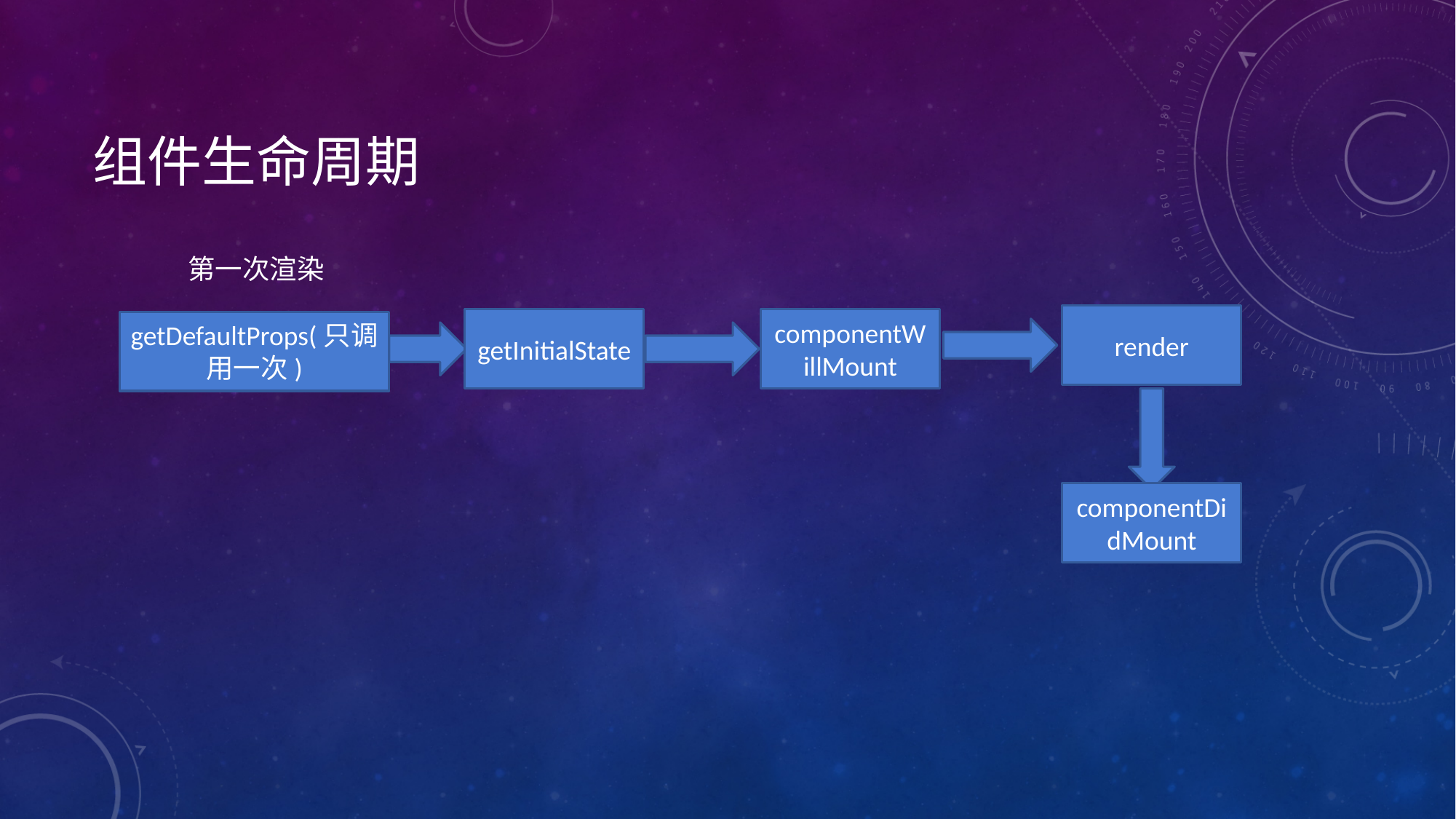

# 组件生命周期
	第一次渲染

render
componentWillMount
getInitialState
getDefaultProps(只调用一次)

componentDidMount